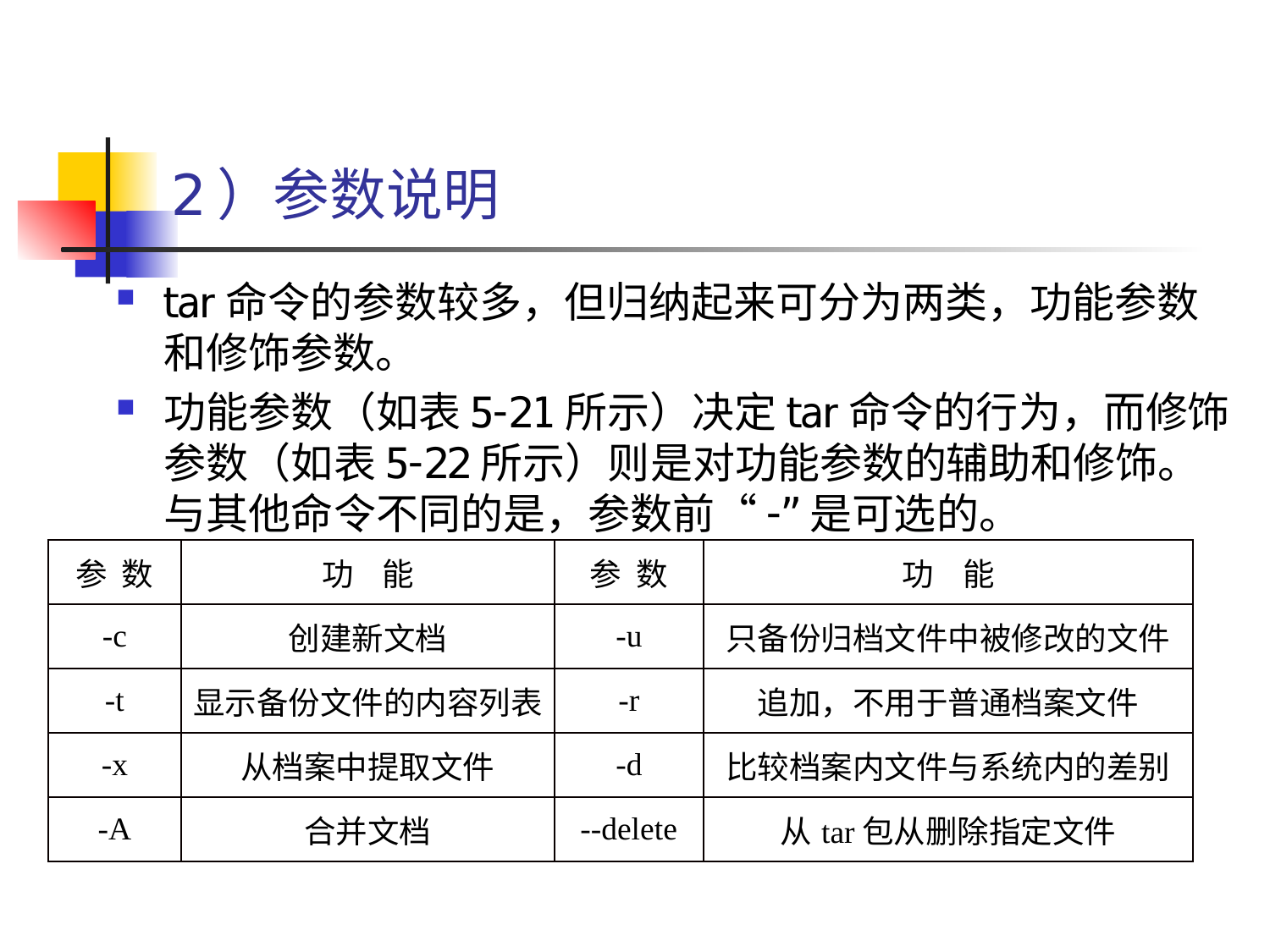

# 2）参数说明
tar命令的参数较多，但归纳起来可分为两类，功能参数和修饰参数。
功能参数（如表5-21所示）决定tar命令的行为，而修饰参数（如表5-22所示）则是对功能参数的辅助和修饰。与其他命令不同的是，参数前“-”是可选的。
| 参 数 | 功 能 | 参 数 | 功 能 |
| --- | --- | --- | --- |
| -c | 创建新文档 | -u | 只备份归档文件中被修改的文件 |
| -t | 显示备份文件的内容列表 | -r | 追加，不用于普通档案文件 |
| -x | 从档案中提取文件 | -d | 比较档案内文件与系统内的差别 |
| -A | 合并文档 | --delete | 从tar包从删除指定文件 |